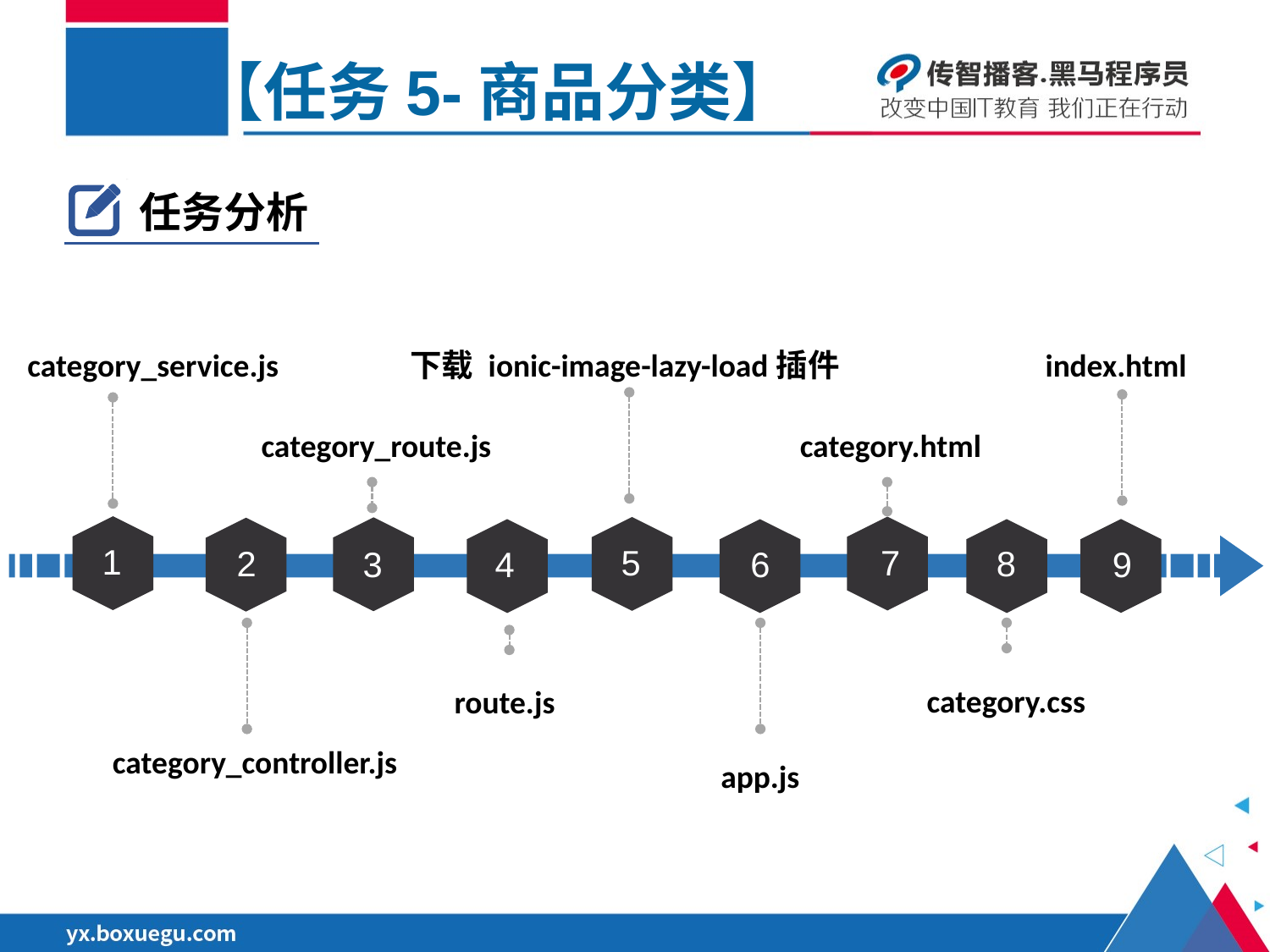

【任务5-商品分类】
任务分析

category_service.js
下载 ionic-image-lazy-load插件
index.html

 category_route.js
 category.html

1

7

5

3

2

9

4

6

8

category.css
route.js
category_controller.js
app.js